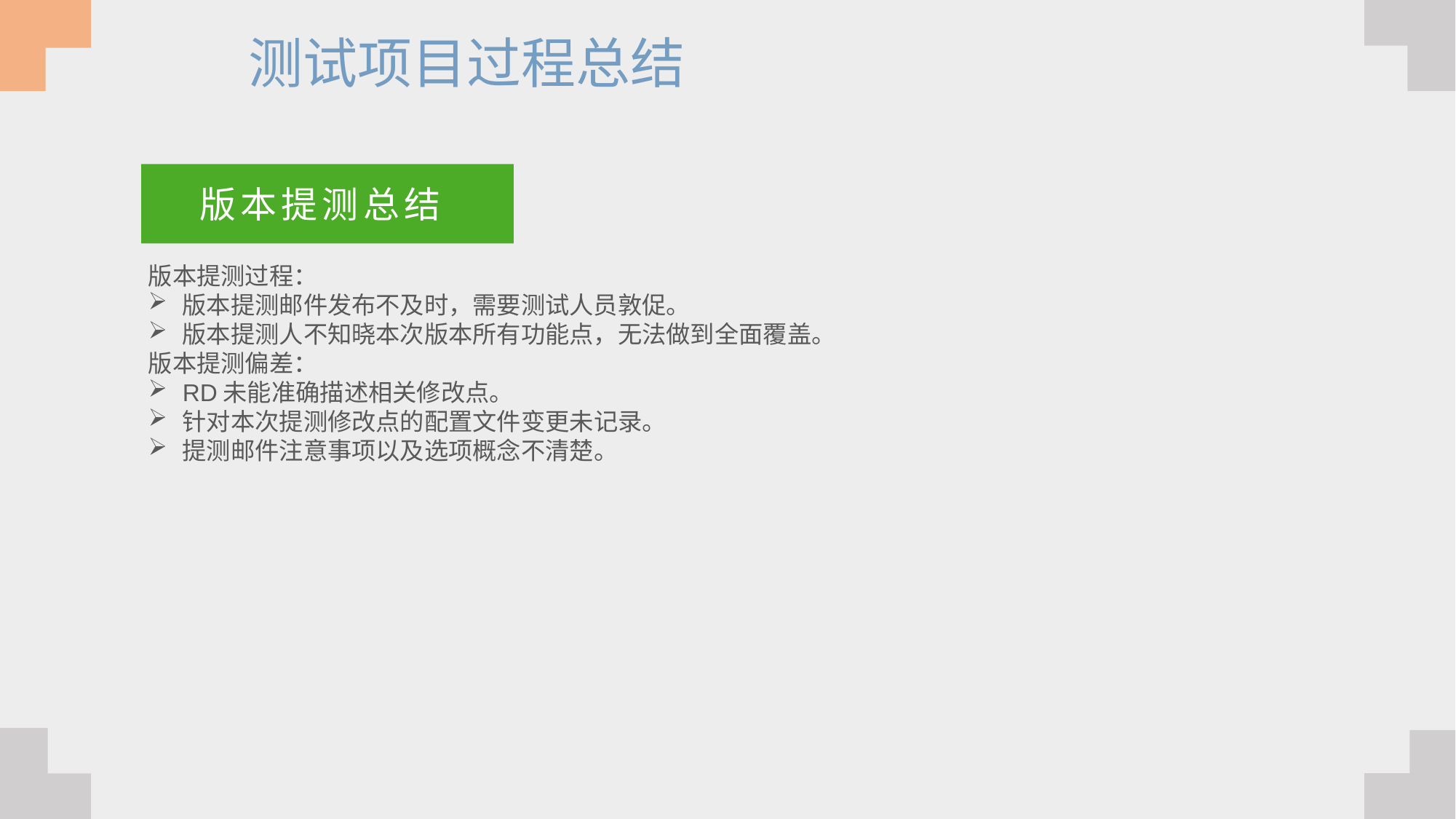

测试项目过程总结

版本提测总结
版本提测过程：
版本提测邮件发布不及时，需要测试人员敦促。
版本提测人不知晓本次版本所有功能点，无法做到全面覆盖。
版本提测偏差：
RD未能准确描述相关修改点。
针对本次提测修改点的配置文件变更未记录。
提测邮件注意事项以及选项概念不清楚。